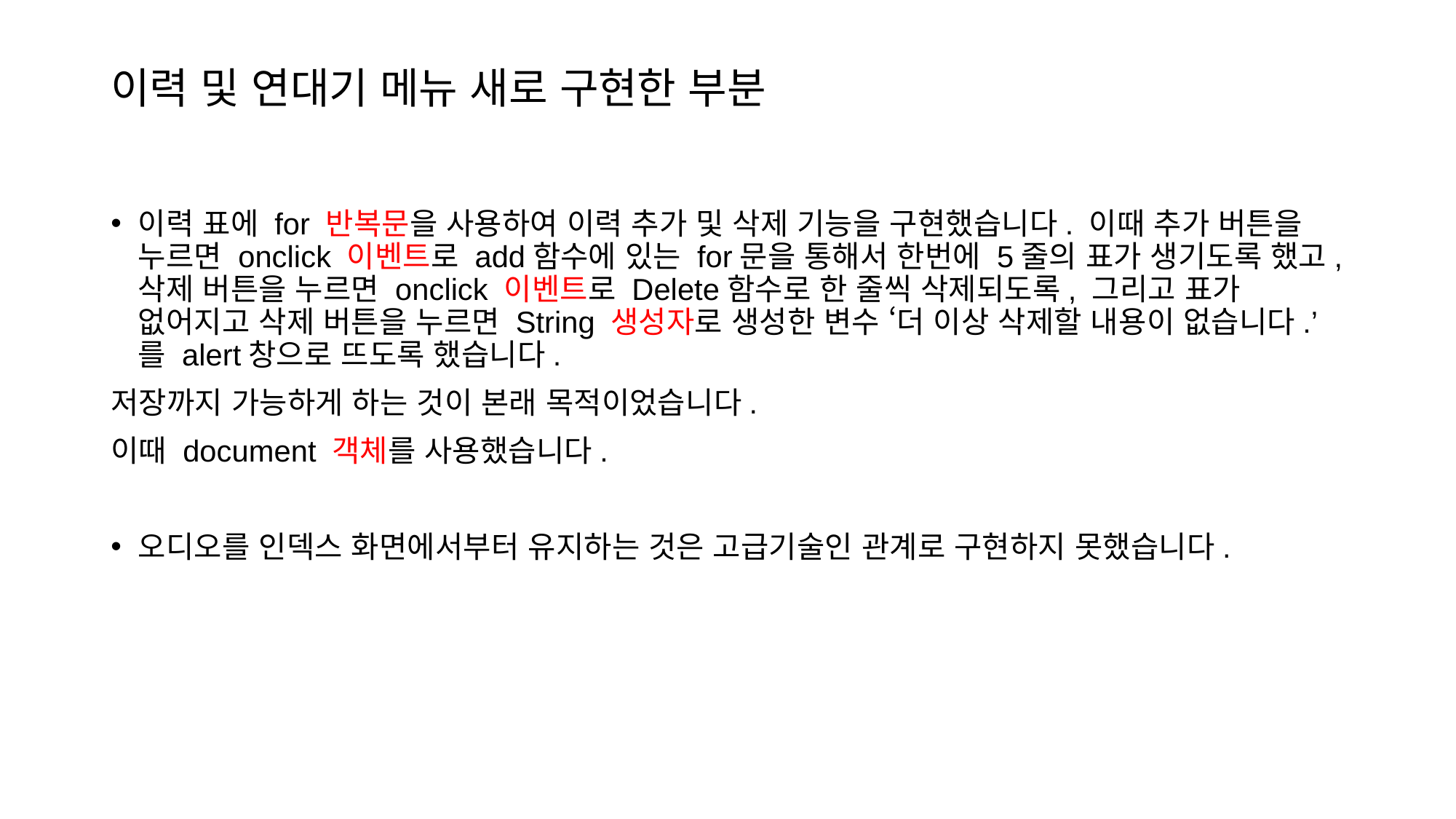

# 이력 및 연대기 메뉴 새로 구현한 부분
이력 표에 for 반복문을 사용하여 이력 추가 및 삭제 기능을 구현했습니다. 이때 추가 버튼을 누르면 onclick 이벤트로 add함수에 있는 for문을 통해서 한번에 5줄의 표가 생기도록 했고, 삭제 버튼을 누르면 onclick 이벤트로 Delete함수로 한 줄씩 삭제되도록, 그리고 표가 없어지고 삭제 버튼을 누르면 String 생성자로 생성한 변수 ‘더 이상 삭제할 내용이 없습니다.’ 를 alert창으로 뜨도록 했습니다.
저장까지 가능하게 하는 것이 본래 목적이었습니다.
이때 document 객체를 사용했습니다.

오디오를 인덱스 화면에서부터 유지하는 것은 고급기술인 관계로 구현하지 못했습니다.